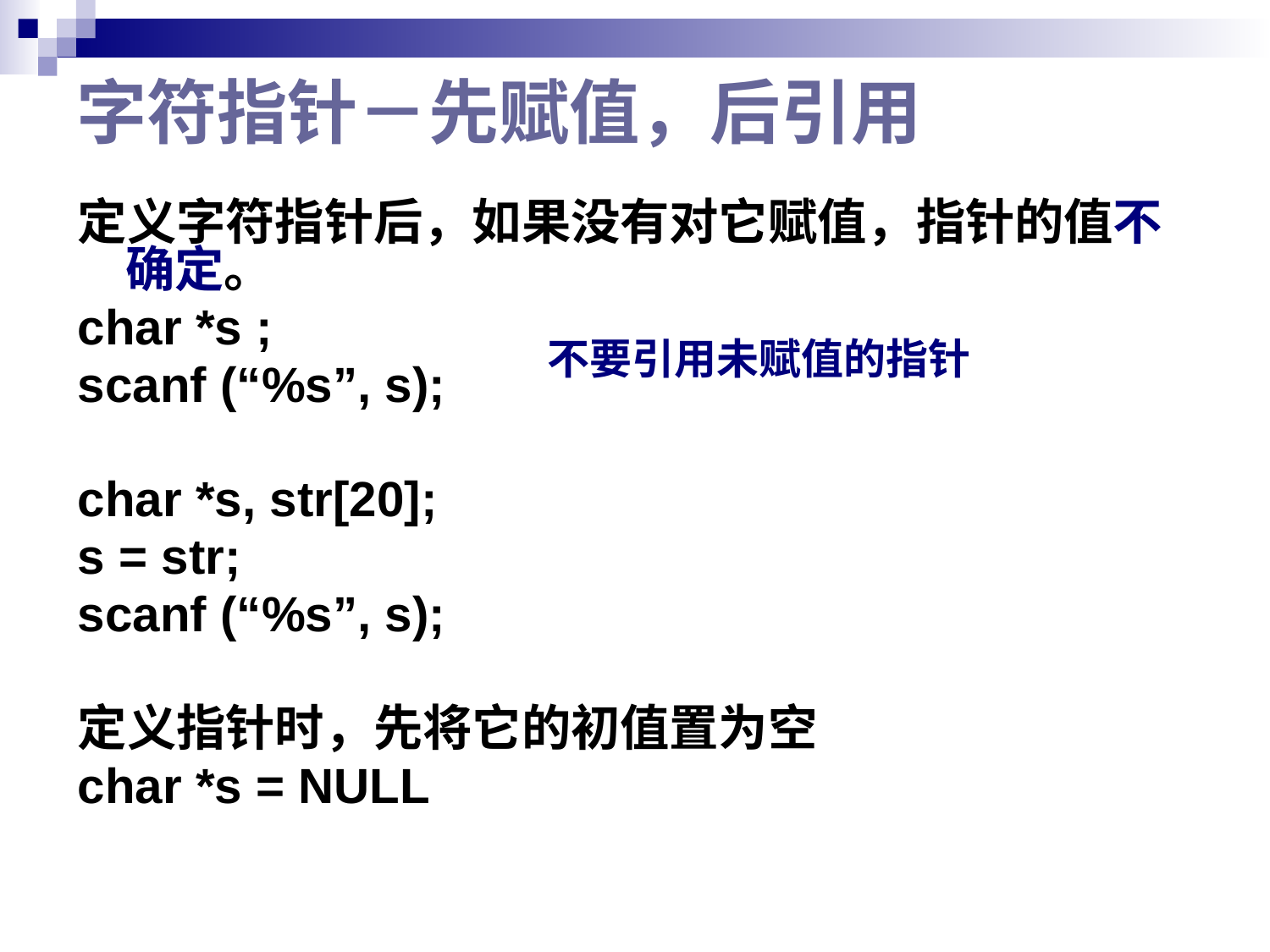

# 字符指针－先赋值，后引用
定义字符指针后，如果没有对它赋值，指针的值不确定。
char *s ;
scanf (“%s”, s);

char *s, str[20];
s = str;
scanf (“%s”, s);

定义指针时，先将它的初值置为空
char *s = NULL
不要引用未赋值的指针